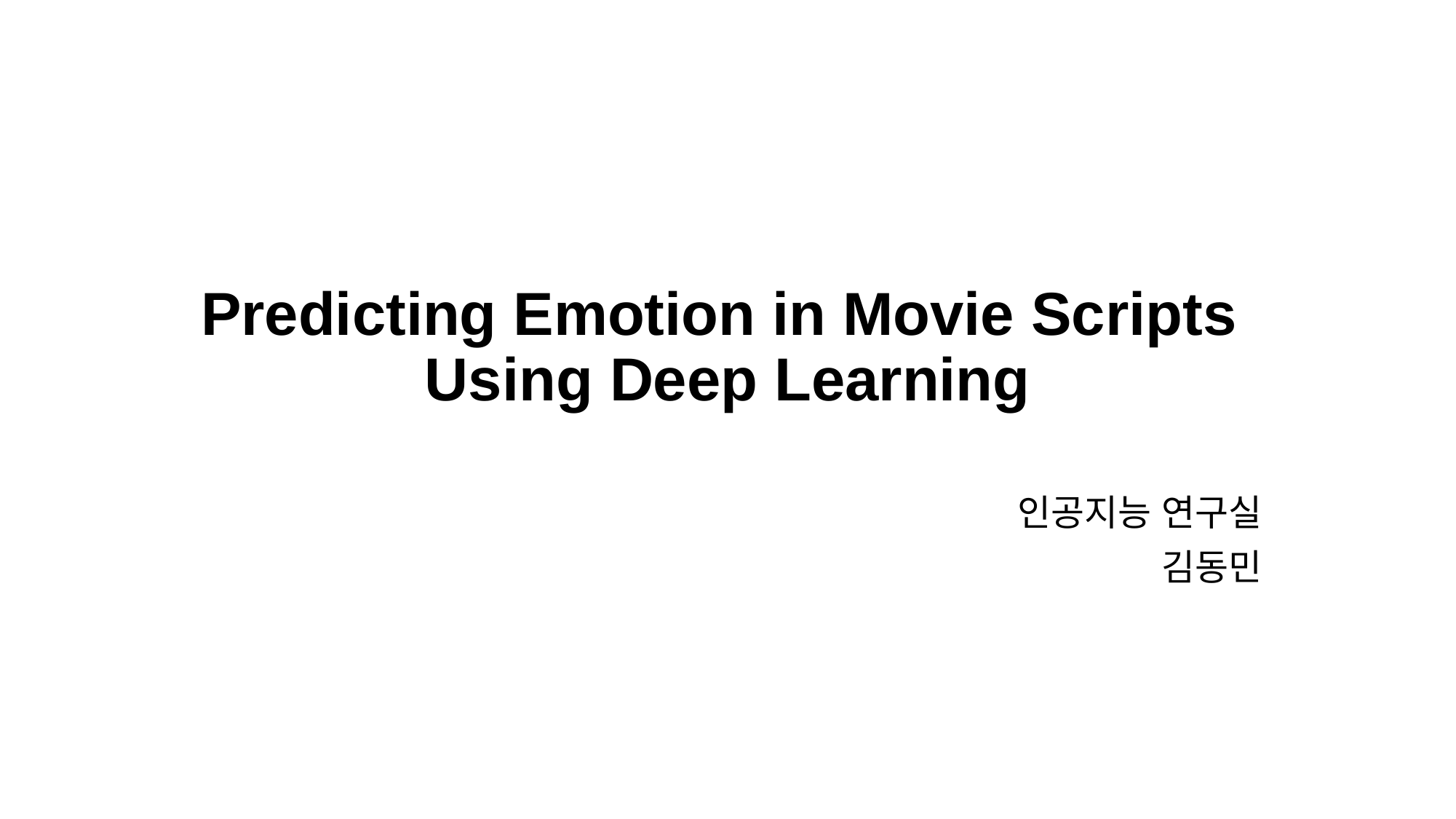

# Predicting Emotion in Movie Scripts Using Deep Learning

인공지능 연구실
김동민